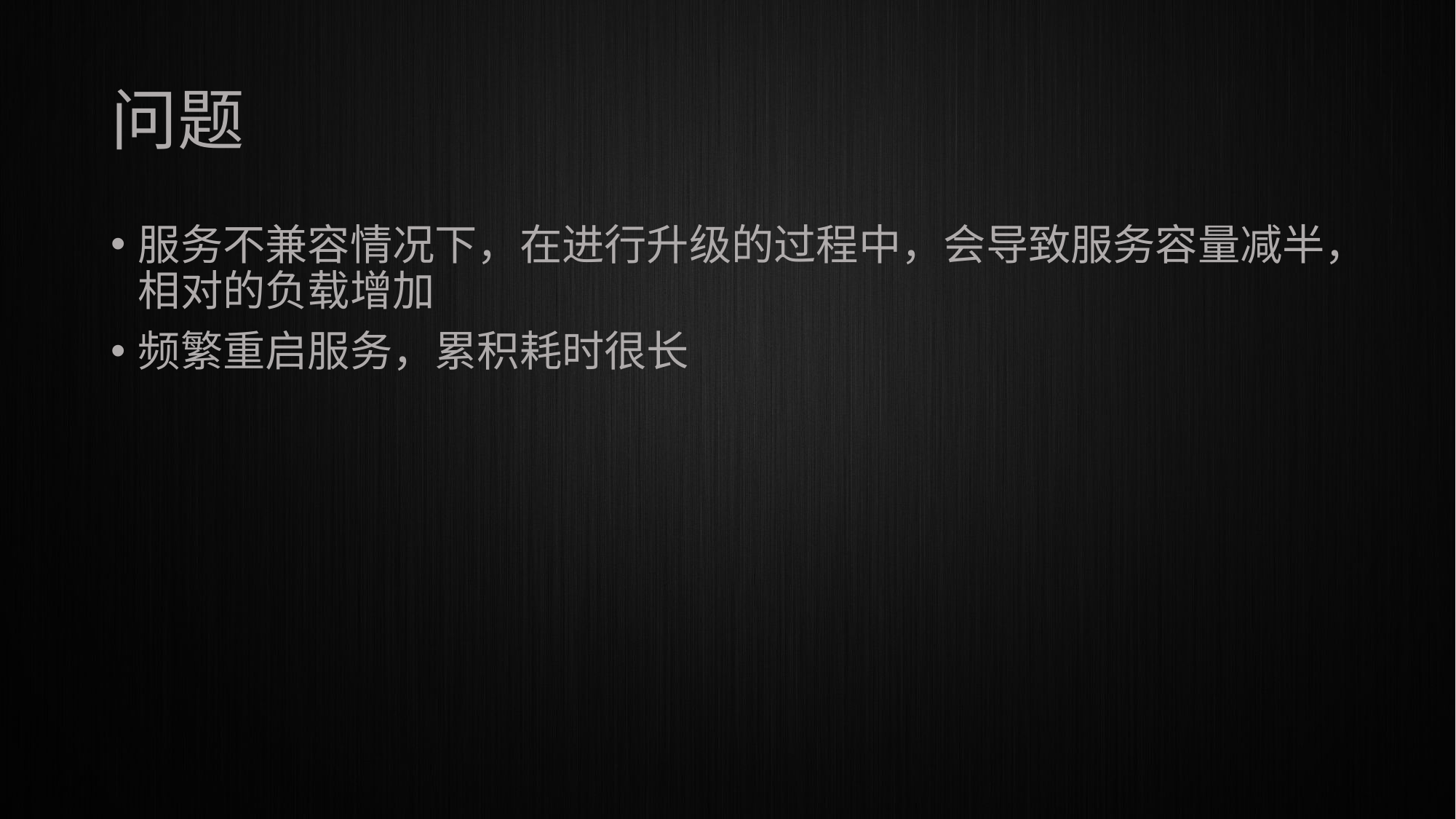

# 问题
服务不兼容情况下，在进行升级的过程中，会导致服务容量减半，相对的负载增加
频繁重启服务，累积耗时很长